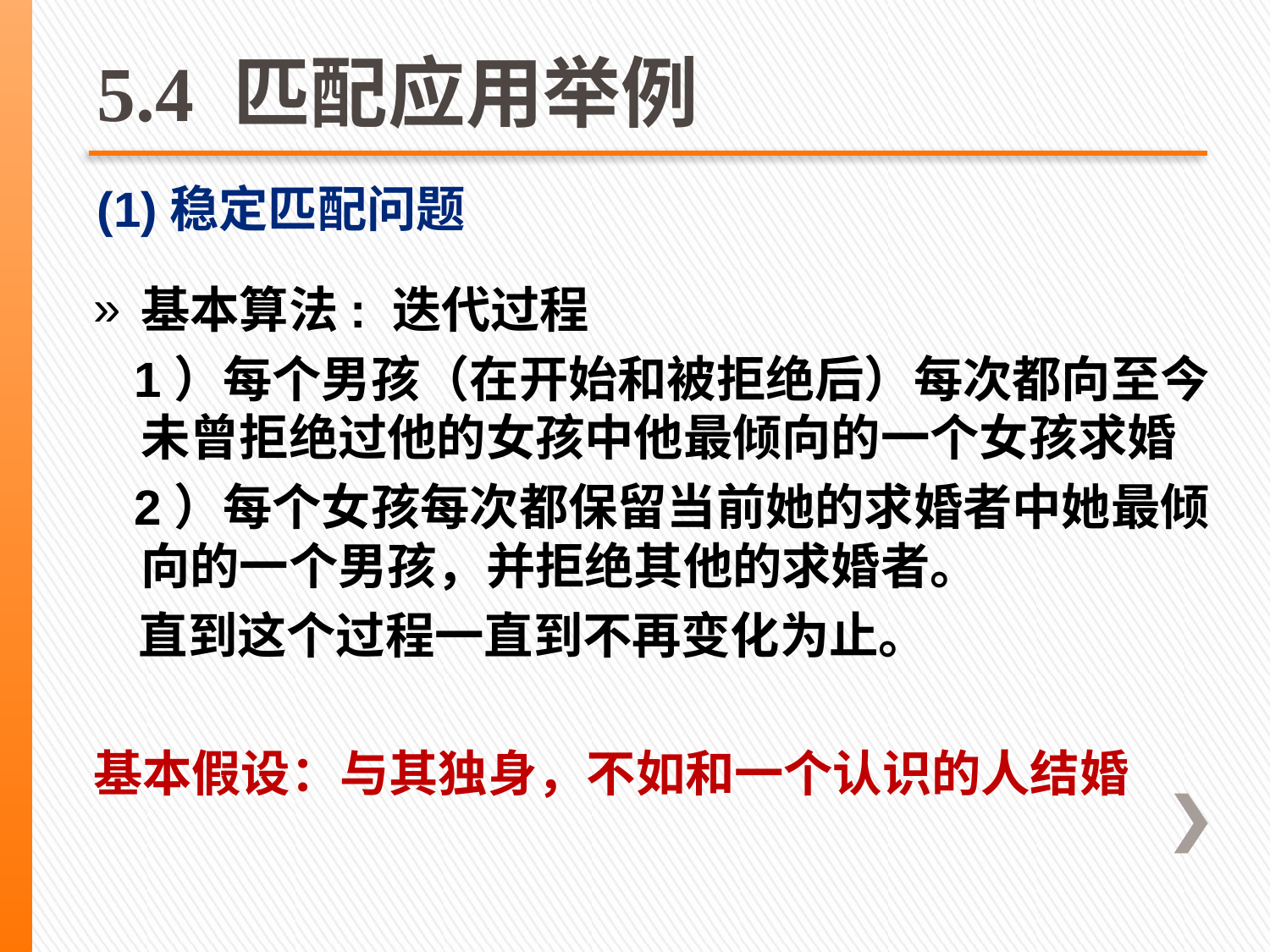

# 5.4 匹配应用举例
(1)稳定匹配问题
基本算法: 迭代过程
   1）每个男孩（在开始和被拒绝后）每次都向至今未曾拒绝过他的女孩中他最倾向的一个女孩求婚
   2）每个女孩每次都保留当前她的求婚者中她最倾向的一个男孩，并拒绝其他的求婚者。
   直到这个过程一直到不再变化为止。

基本假设：与其独身，不如和一个认识的人结婚